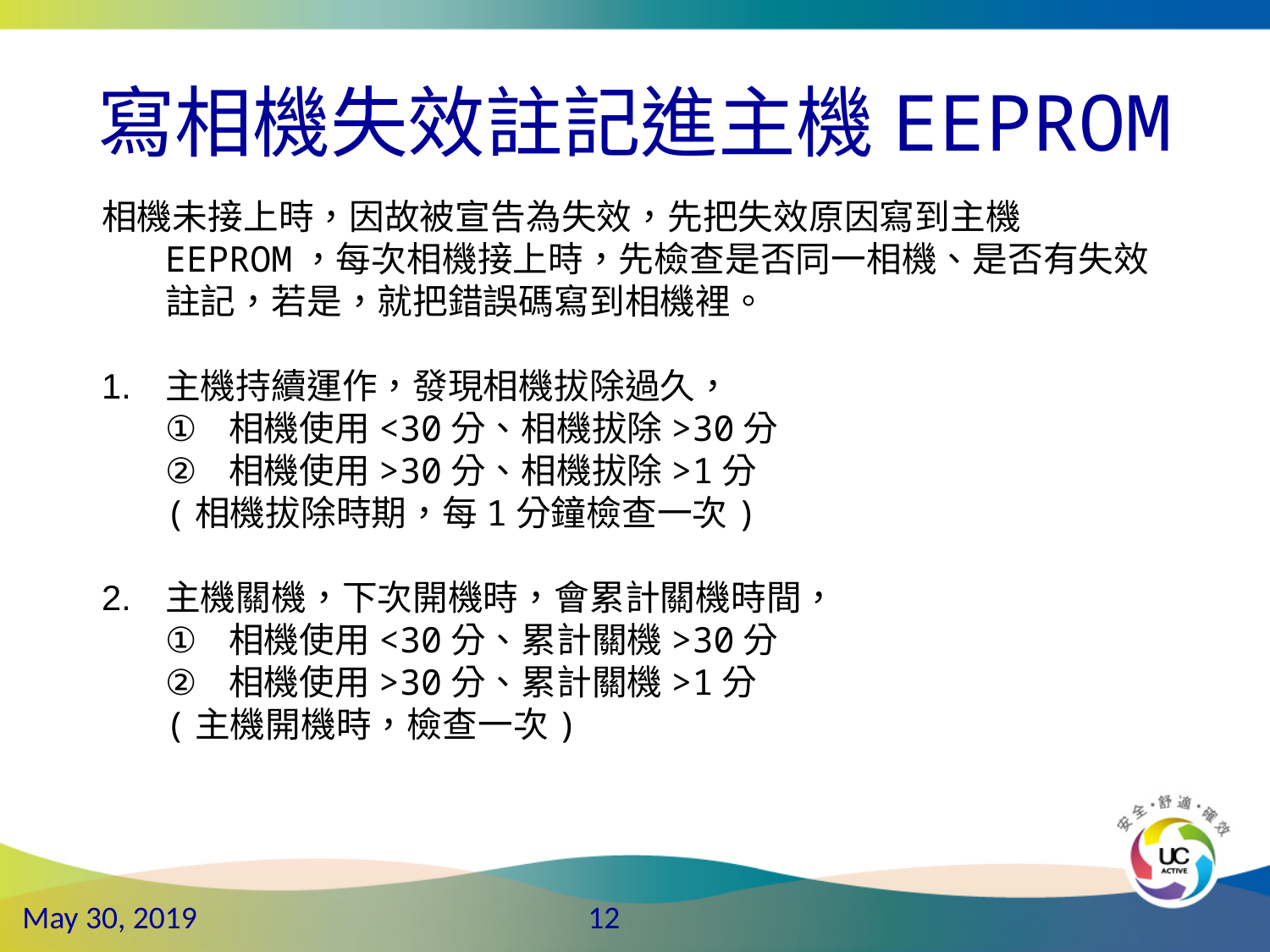

# 寫相機失效註記進主機EEPROM
相機未接上時，因故被宣告為失效，先把失效原因寫到主機EEPROM，每次相機接上時，先檢查是否同一相機、是否有失效註記，若是，就把錯誤碼寫到相機裡。

主機持續運作，發現相機拔除過久，
相機使用<30分、相機拔除>30分
相機使用>30分、相機拔除>1分
(相機拔除時期，每1分鐘檢查一次)

主機關機，下次開機時，會累計關機時間，
相機使用<30分、累計關機>30分
相機使用>30分、累計關機>1分
(主機開機時，檢查一次)